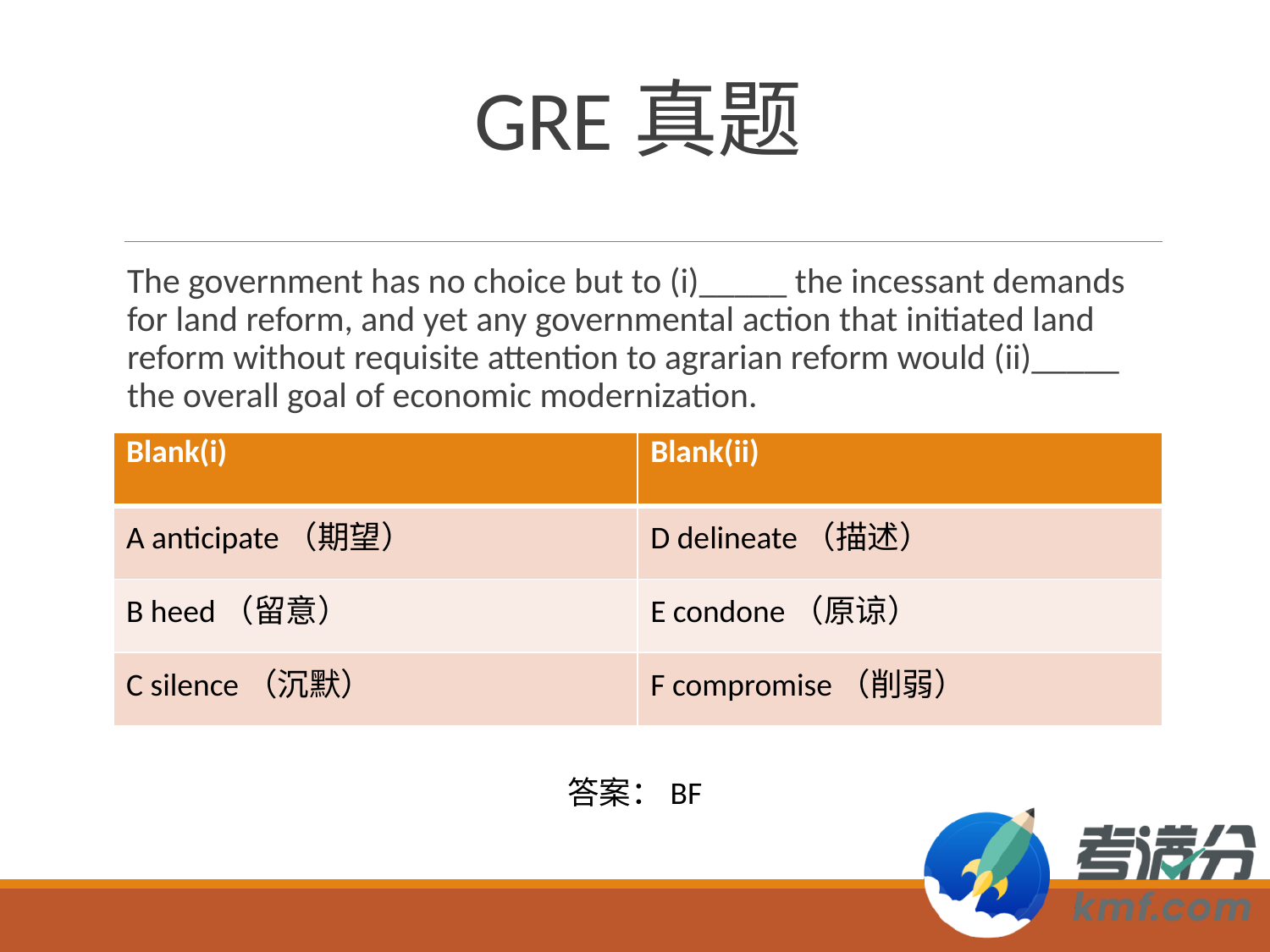

# GRE真题
The government has no choice but to (i)_____ the incessant demands for land reform, and yet any governmental action that initiated land reform without requisite attention to agrarian reform would (ii)_____ the overall goal of economic modernization.

| Blank(i) | Blank(ii) |
| --- | --- |
| A anticipate（期望） | D delineate（描述） |
| B heed（留意） | E condone（原谅） |
| C silence（沉默） | F compromise（削弱） |
答案：BF